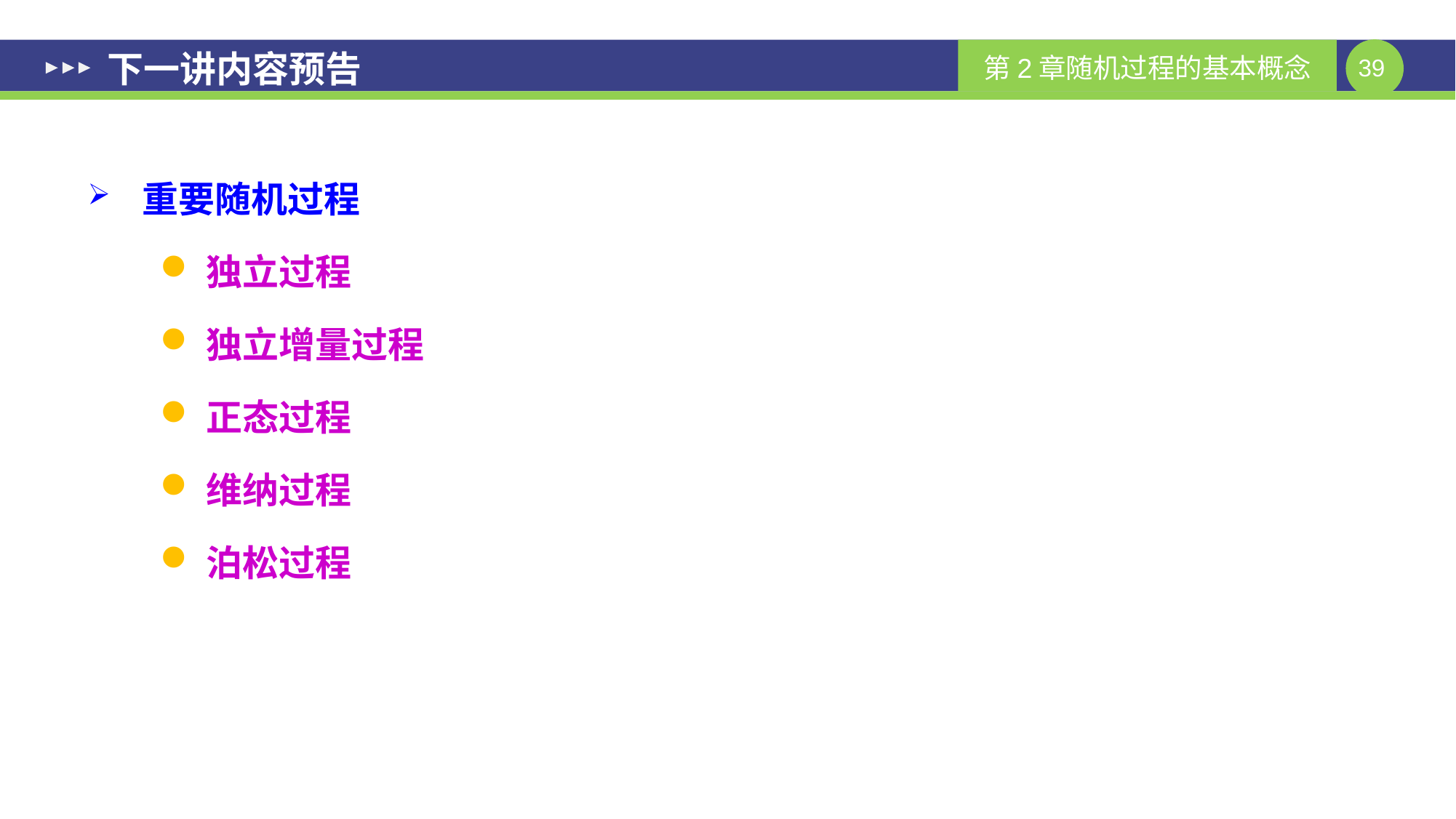

# 下一讲内容预告
重要随机过程
独立过程
独立增量过程
正态过程
维纳过程
泊松过程